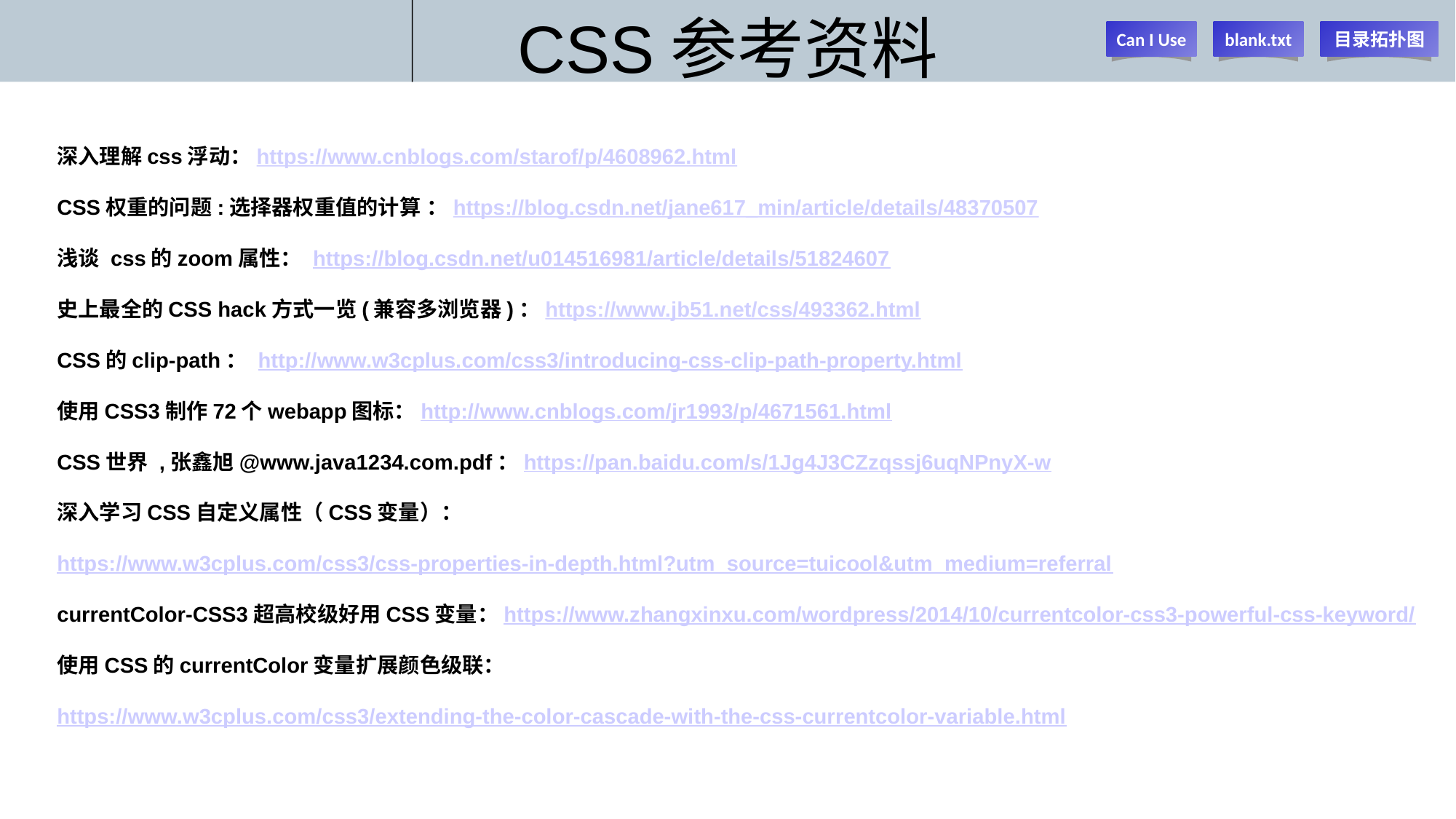

# CSS参考资料
Can I Use

blank.txt

目录拓扑图

深入理解css浮动：https://www.cnblogs.com/starof/p/4608962.html
CSS权重的问题:选择器权重值的计算 ：https://blog.csdn.net/jane617_min/article/details/48370507
浅谈 css的zoom属性： https://blog.csdn.net/u014516981/article/details/51824607
史上最全的CSS hack方式一览(兼容多浏览器)：https://www.jb51.net/css/493362.html
CSS的clip-path： http://www.w3cplus.com/css3/introducing-css-clip-path-property.html
使用CSS3制作72个webapp图标：http://www.cnblogs.com/jr1993/p/4671561.html
CSS世界 ,张鑫旭@www.java1234.com.pdf：https://pan.baidu.com/s/1Jg4J3CZzqssj6uqNPnyX-w
深入学习CSS自定义属性（CSS变量）：https://www.w3cplus.com/css3/css-properties-in-depth.html?utm_source=tuicool&utm_medium=referral
currentColor-CSS3超高校级好用CSS变量：https://www.zhangxinxu.com/wordpress/2014/10/currentcolor-css3-powerful-css-keyword/
使用CSS的currentColor变量扩展颜色级联：https://www.w3cplus.com/css3/extending-the-color-cascade-with-the-css-currentcolor-variable.html